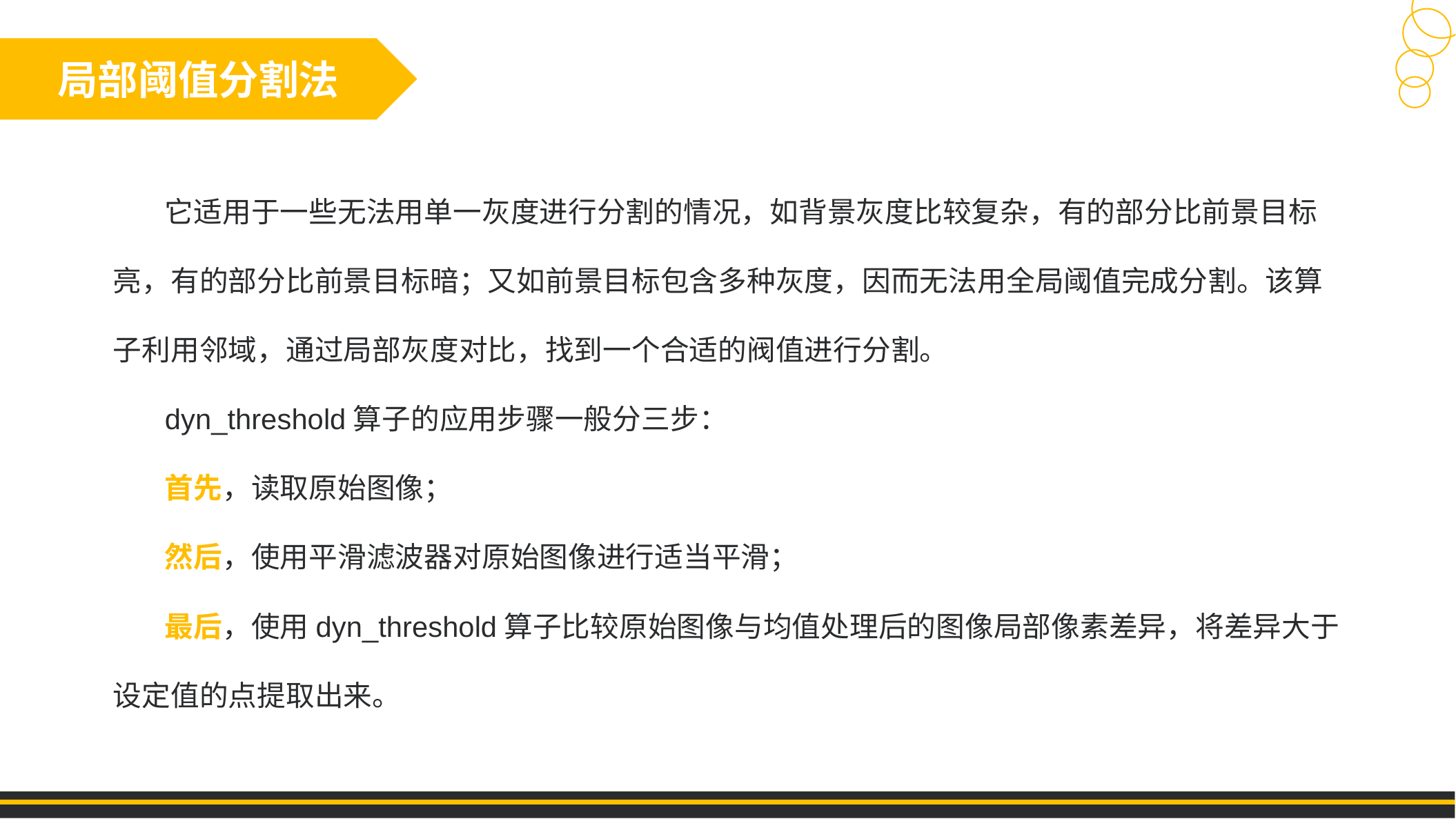

局部阈值分割法
它适用于一些无法用单一灰度进行分割的情况，如背景灰度比较复杂，有的部分比前景目标亮，有的部分比前景目标暗；又如前景目标包含多种灰度，因而无法用全局阈值完成分割。该算子利用邻域，通过局部灰度对比，找到一个合适的阀值进行分割。
dyn_threshold算子的应用步骤一般分三步：
首先，读取原始图像；
然后，使用平滑滤波器对原始图像进行适当平滑；
最后，使用dyn_threshold算子比较原始图像与均值处理后的图像局部像素差异，将差异大于设定值的点提取出来。